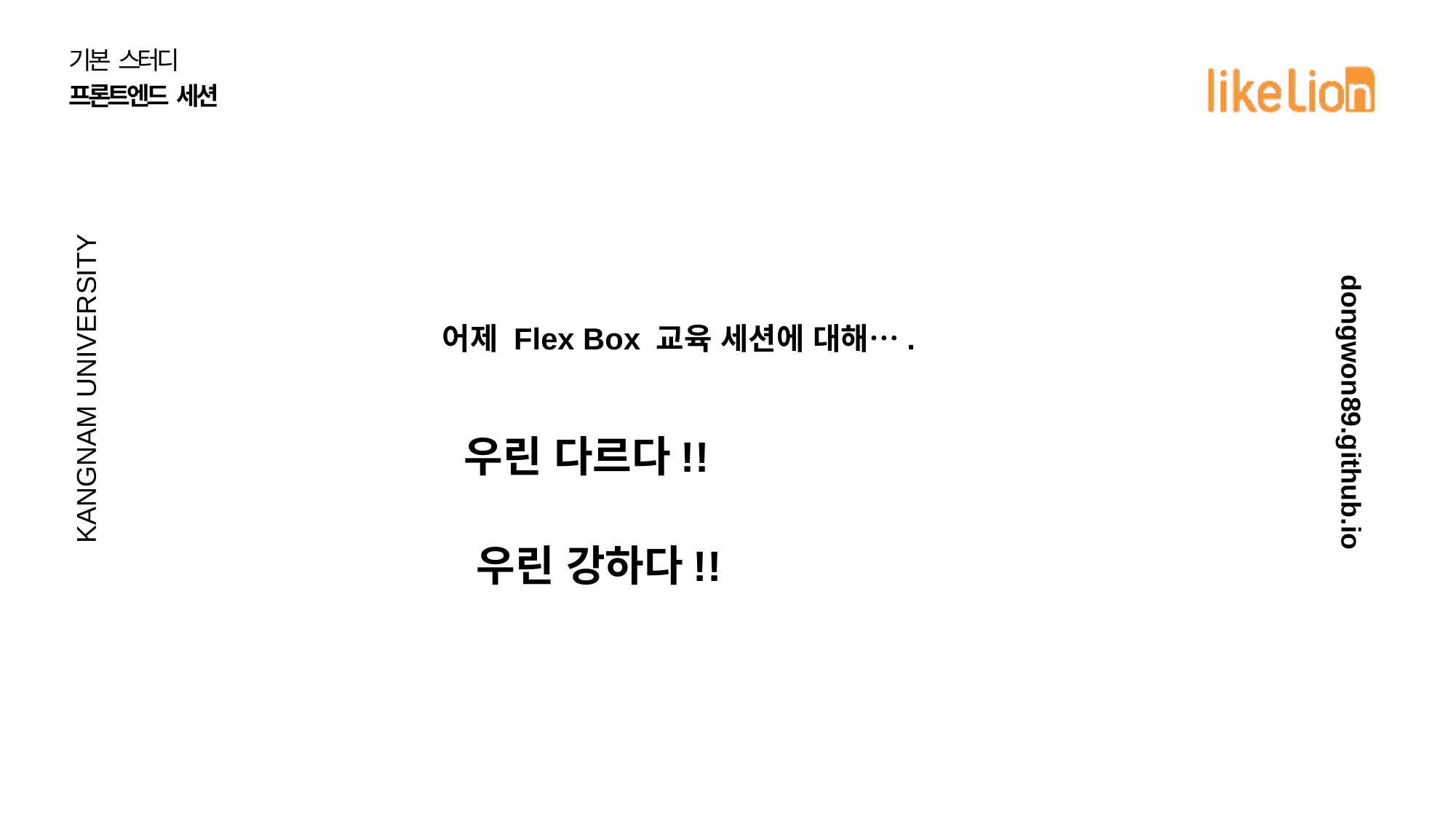

기본 스터디
프론트엔드 세션

KANGNAM UNIVERSITY
dongwon89.github.io
어제 Flex Box 교육 세션에 대해….
우린 다르다!!
우린 강하다!!